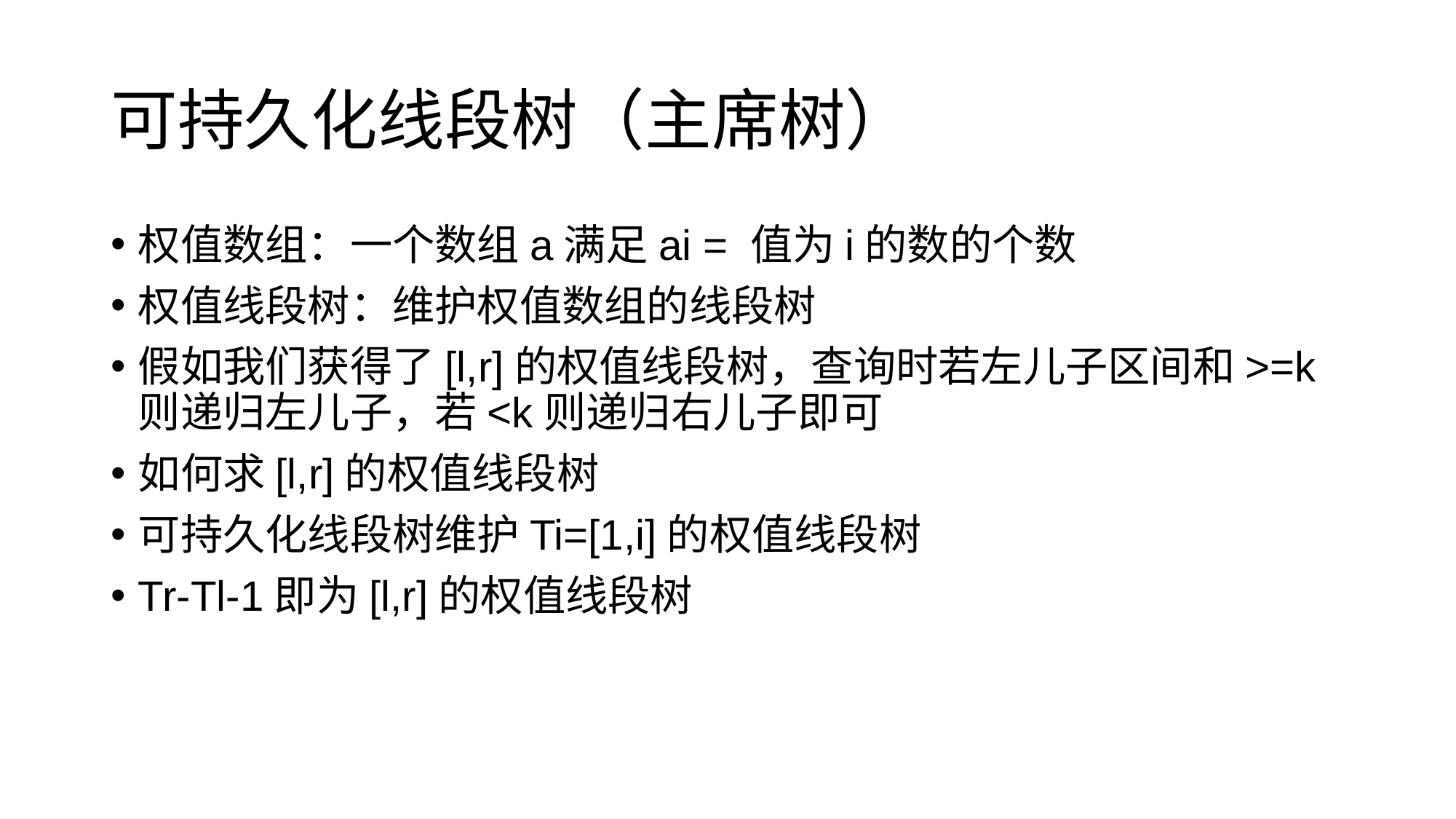

# 可持久化线段树（主席树）
权值数组：一个数组a满足ai = 值为i的数的个数
权值线段树：维护权值数组的线段树
假如我们获得了[l,r]的权值线段树，查询时若左儿子区间和>=k则递归左儿子，若<k则递归右儿子即可
如何求[l,r]的权值线段树
可持久化线段树维护Ti=[1,i]的权值线段树
Tr-Tl-1即为[l,r]的权值线段树